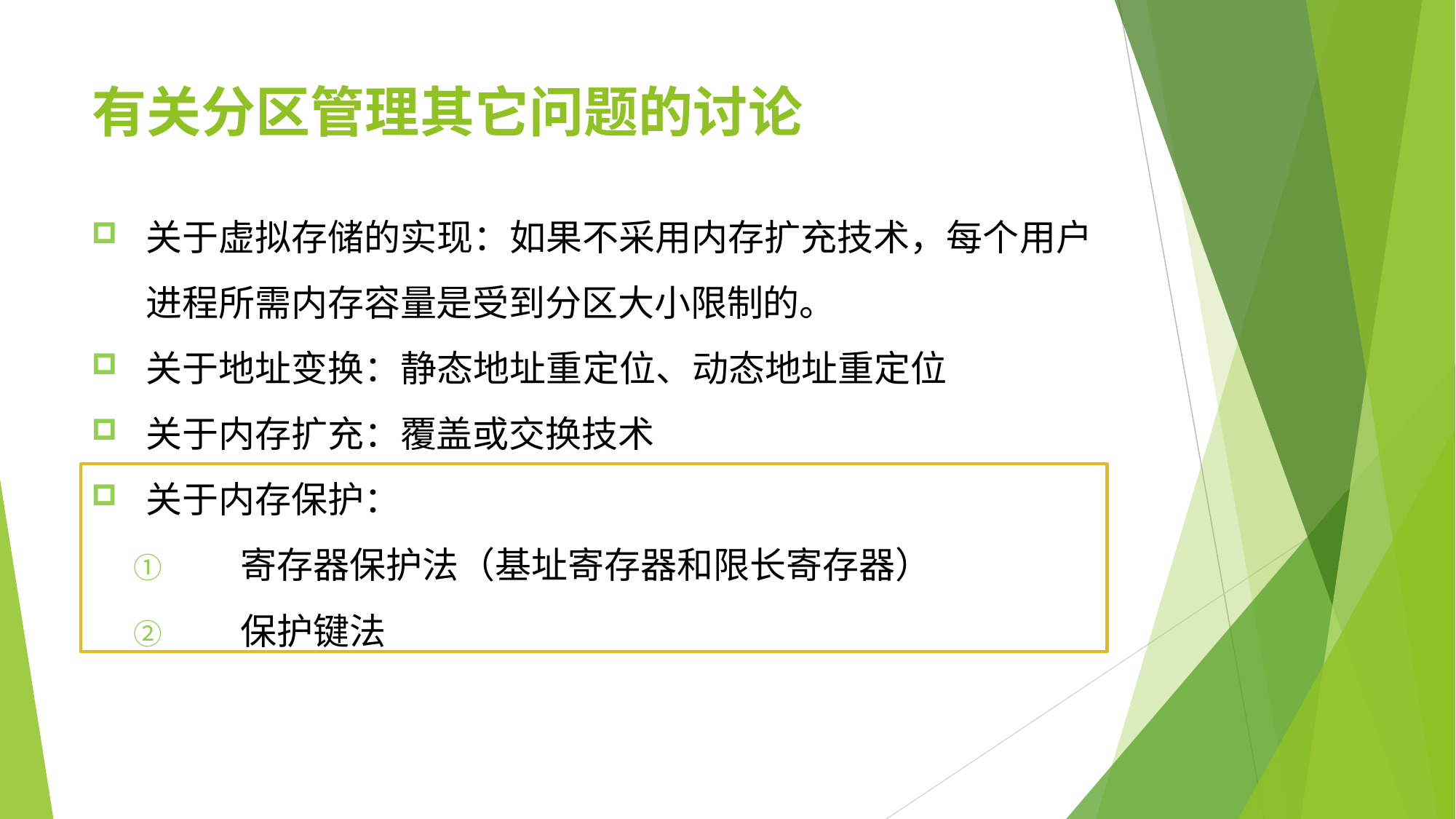

# 有关分区管理其它问题的讨论
关于虚拟存储的实现：如果不采用内存扩充技术，每个用户 进程所需内存容量是受到分区大小限制的。
关于地址变换：静态地址重定位、动态地址重定位
关于内存扩充：覆盖或交换技术

关于内存保护：
①	寄存器保护法（基址寄存器和限长寄存器）
②	保护键法